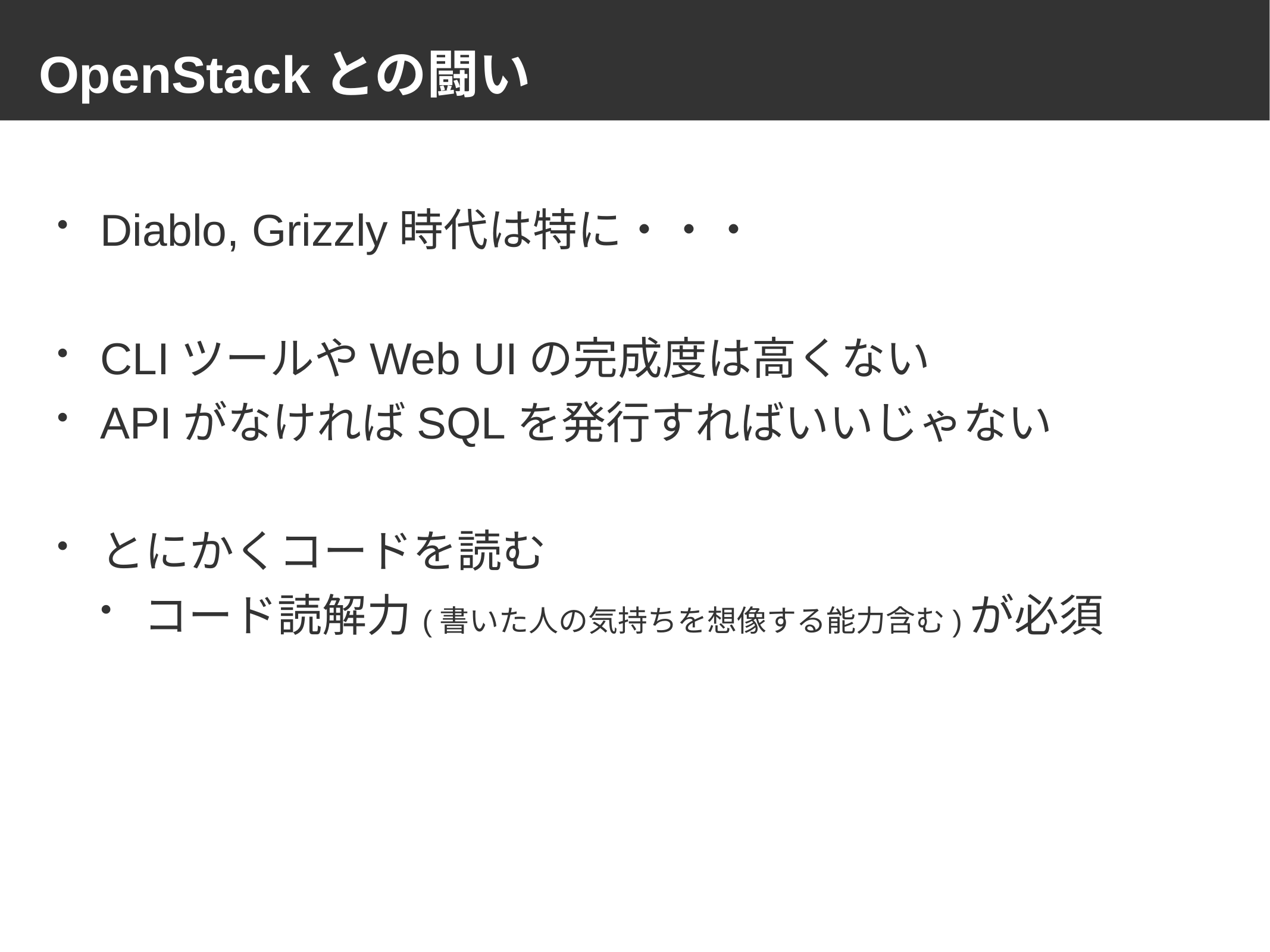

# OpenStackとの闘い
Diablo, Grizzly時代は特に・・・

CLIツールやWeb UIの完成度は高くない
APIがなければSQLを発行すればいいじゃない

とにかくコードを読む
コード読解力(書いた人の気持ちを想像する能力含む)が必須